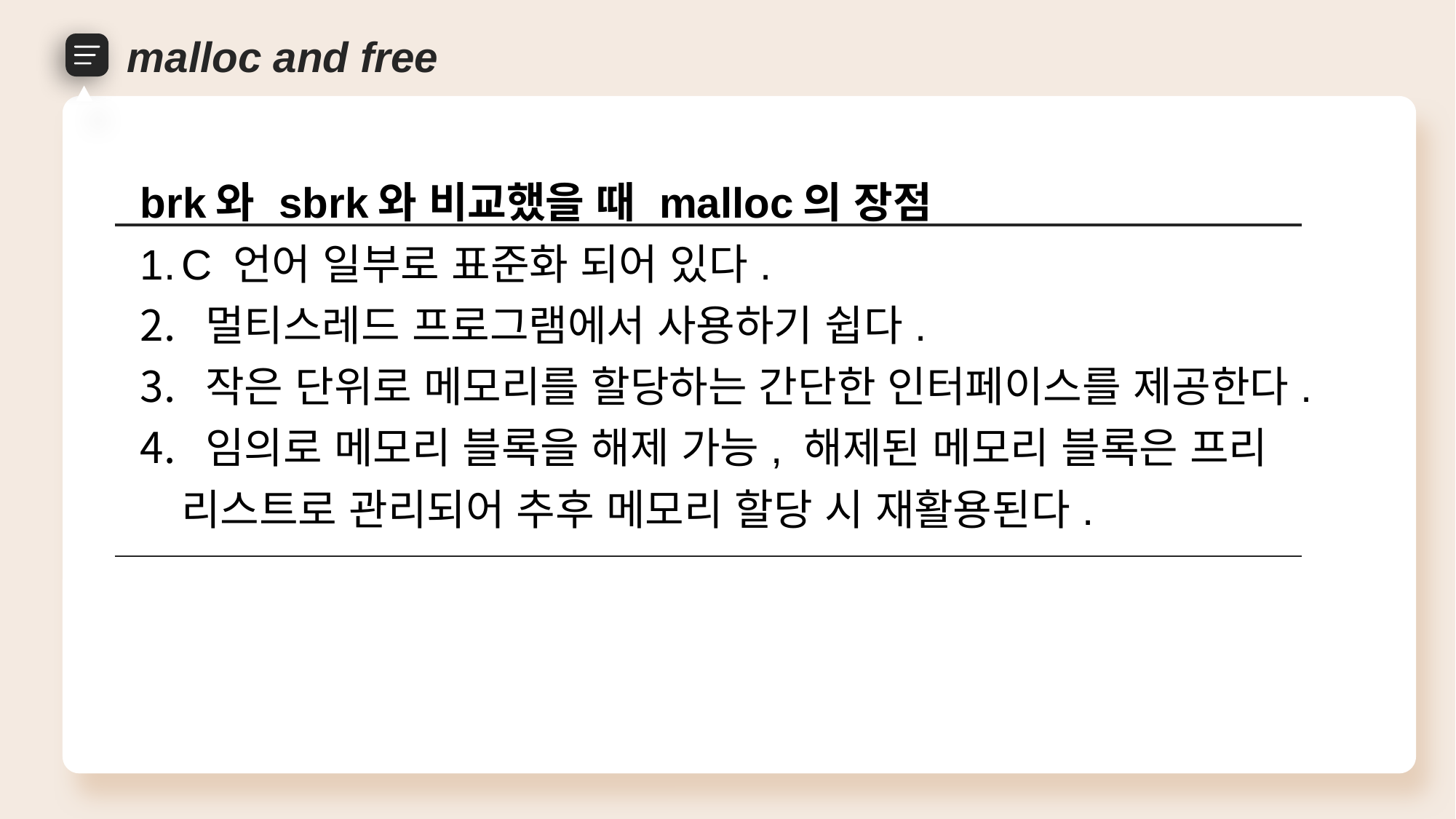

malloc and free

| brk와 sbrk와 비교했을 때 malloc의 장점 |
| --- |
| C 언어 일부로 표준화 되어 있다. 멀티스레드 프로그램에서 사용하기 쉽다. 작은 단위로 메모리를 할당하는 간단한 인터페이스를 제공한다. 임의로 메모리 블록을 해제 가능, 해제된 메모리 블록은 프리 리스트로 관리되어 추후 메모리 할당 시 재활용된다. |